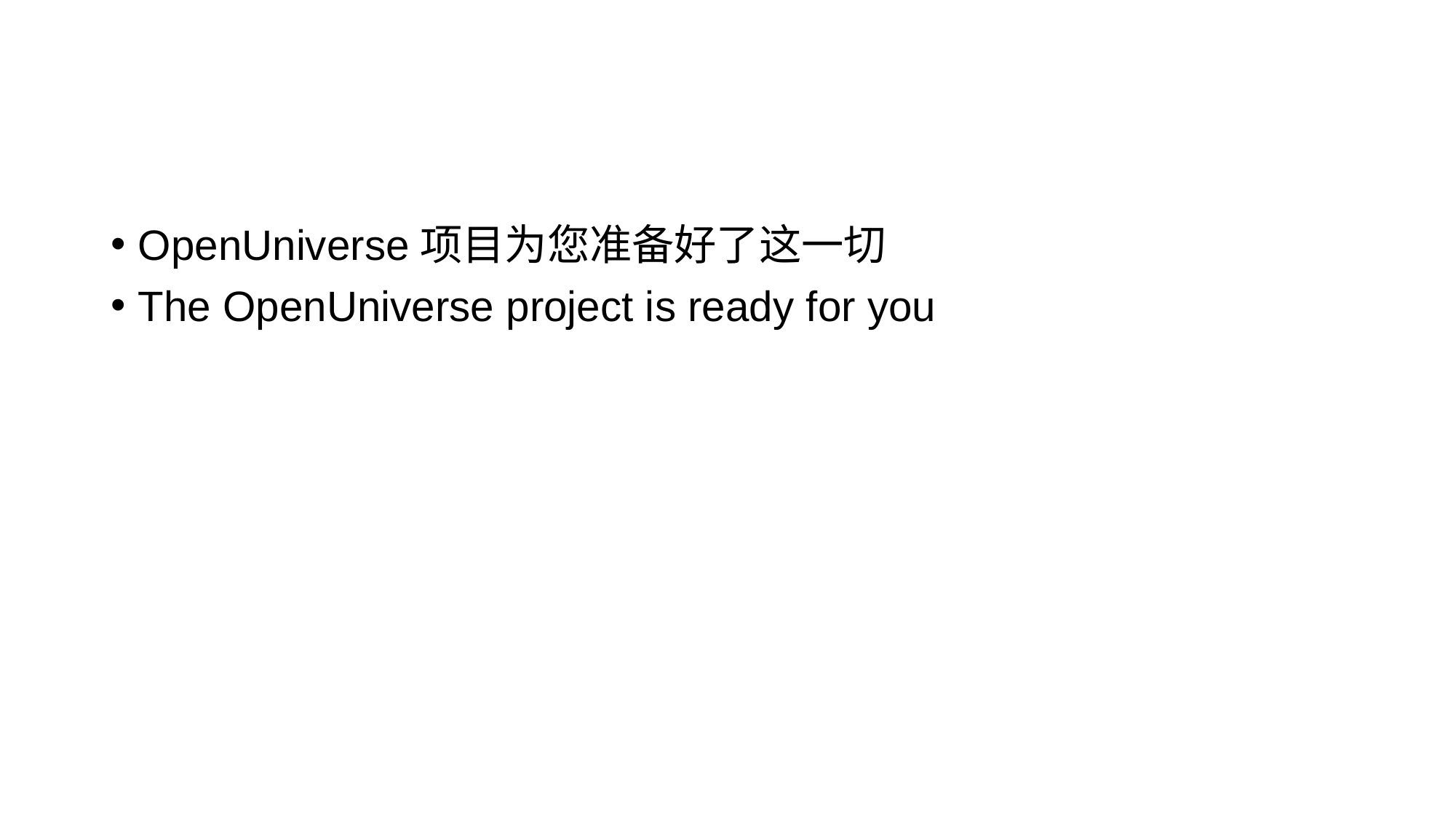

#
OpenUniverse项目为您准备好了这一切
The OpenUniverse project is ready for you